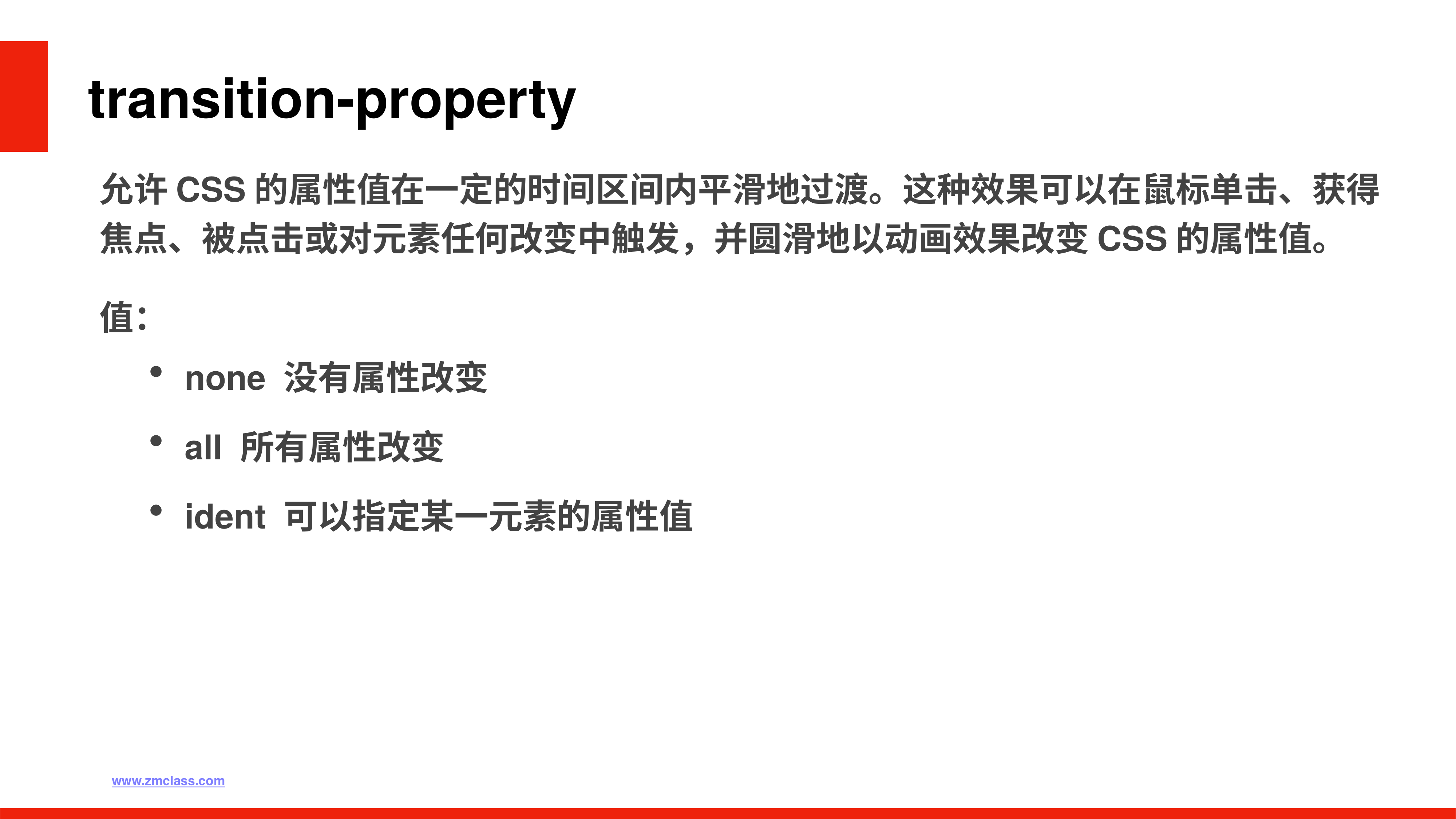

transition-property
允许CSS的属性值在一定的时间区间内平滑地过渡。这种效果可以在鼠标单击、获得焦点、被点击或对元素任何改变中触发，并圆滑地以动画效果改变CSS的属性值。
值：
none 没有属性改变
all 所有属性改变
ident 可以指定某一元素的属性值
追梦课堂   临汾首家专业的web前端培训机构                                                          www.zmclass.com
16